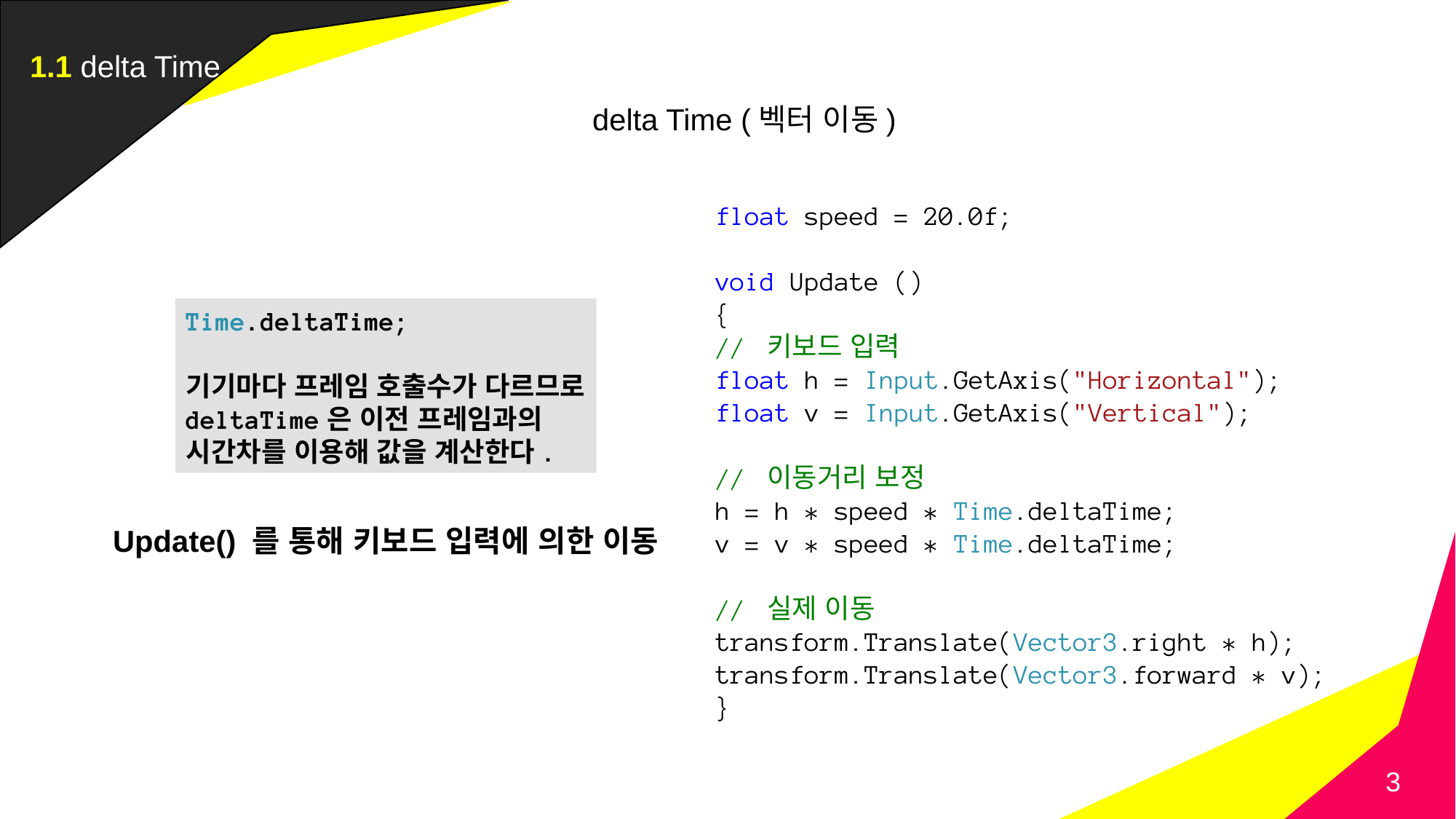

1.1 delta Time
delta Time (벡터 이동)
float speed = 20.0f;

void Update ()
{
// 키보드 입력
float h = Input.GetAxis("Horizontal");
float v = Input.GetAxis("Vertical");

// 이동거리 보정
h = h * speed * Time.deltaTime;
v = v * speed * Time.deltaTime;

// 실제 이동
transform.Translate(Vector3.right * h);
transform.Translate(Vector3.forward * v);
}
Time.deltaTime;

기기마다 프레임 호출수가 다르므로
deltaTime은 이전 프레임과의
시간차를 이용해 값을 계산한다.
Update() 를 통해 키보드 입력에 의한 이동

3